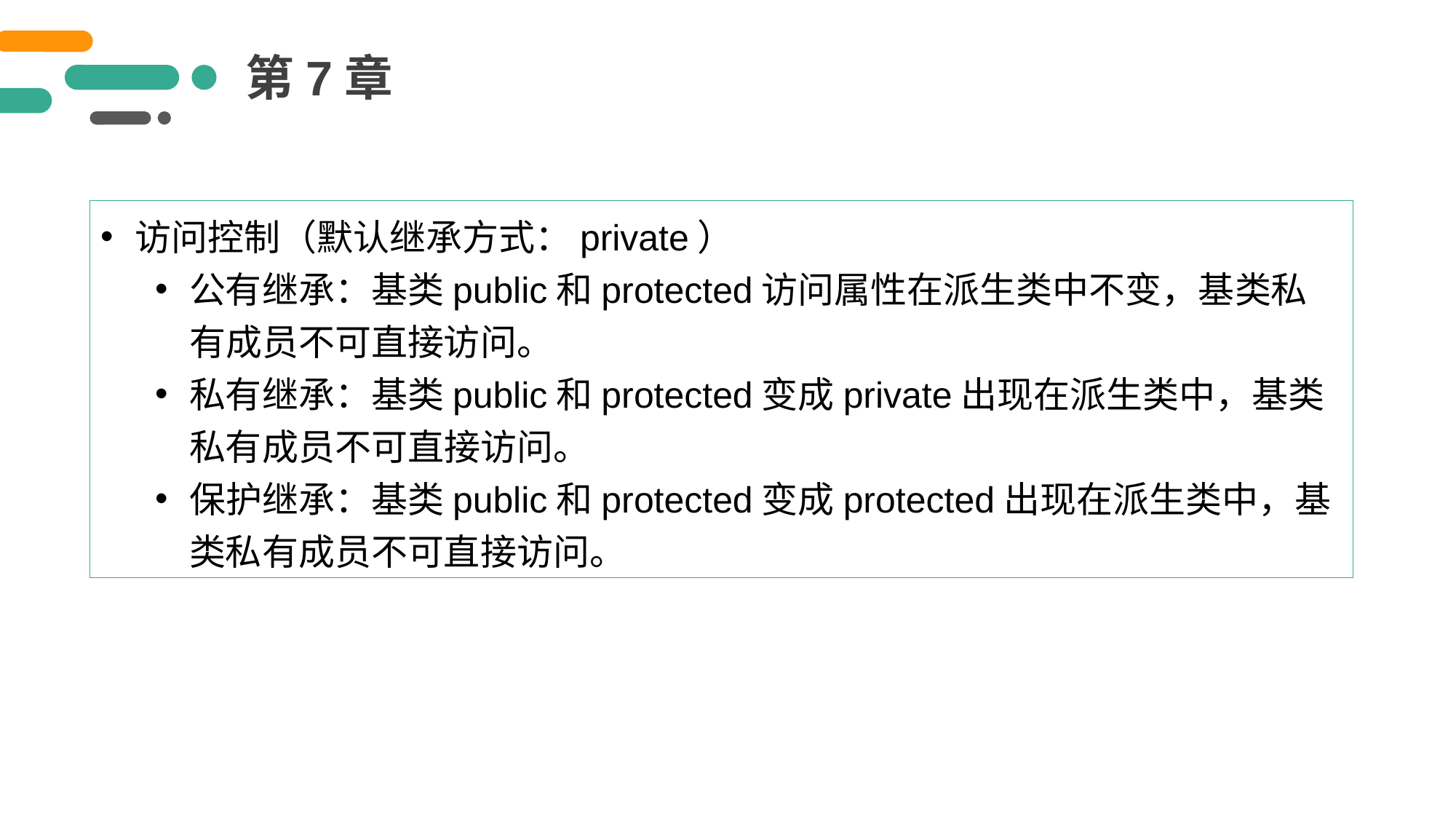

第7章
访问控制（默认继承方式：private）
公有继承：基类public和protected访问属性在派生类中不变，基类私有成员不可直接访问。
私有继承：基类public和protected变成private出现在派生类中，基类私有成员不可直接访问。
保护继承：基类public和protected变成protected出现在派生类中，基类私有成员不可直接访问。